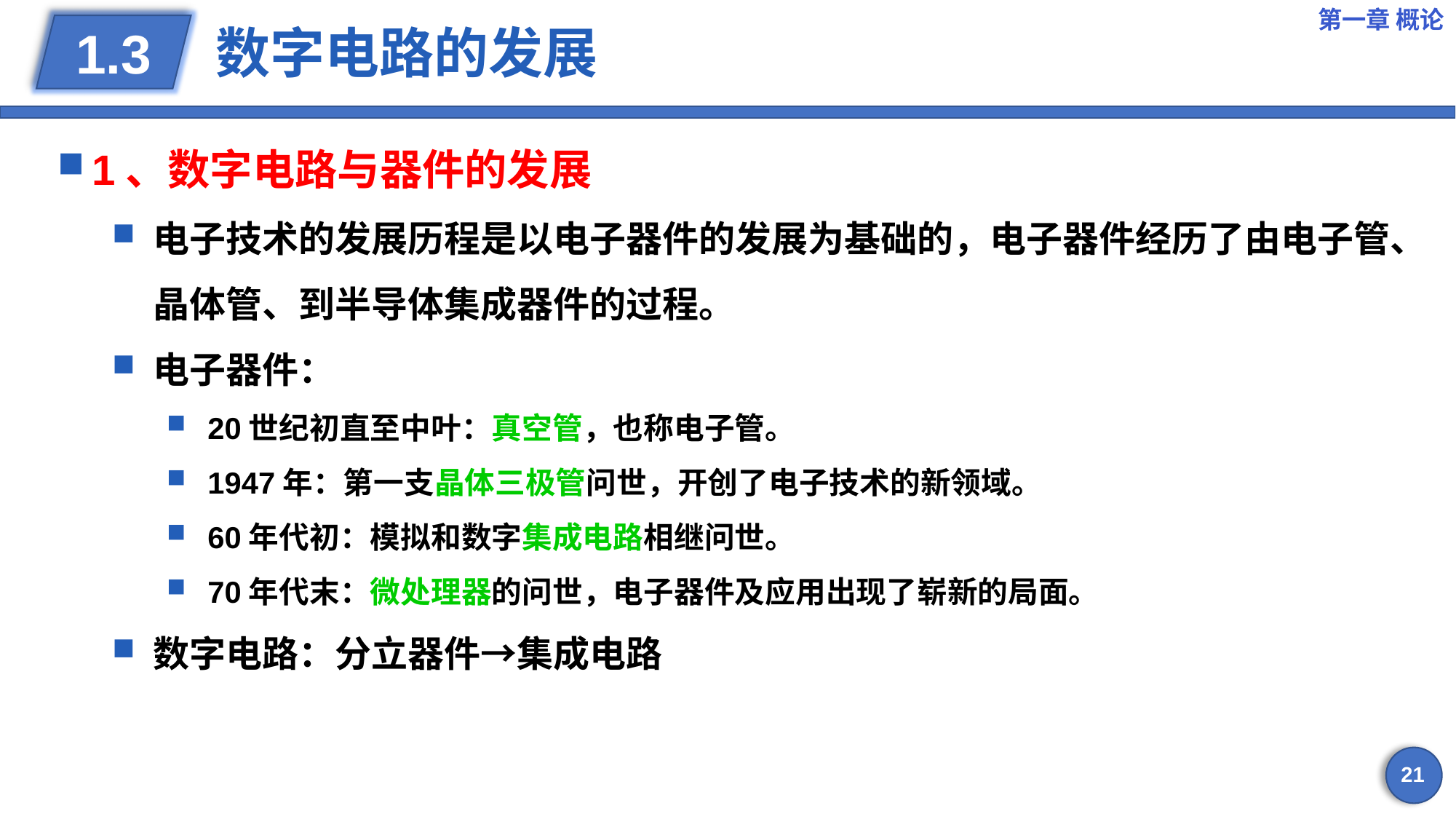

第一章 概论
# 数字电路的发展
1.3
1、数字电路与器件的发展
电子技术的发展历程是以电子器件的发展为基础的，电子器件经历了由电子管、晶体管、到半导体集成器件的过程。
电子器件：
20世纪初直至中叶：真空管，也称电子管。
1947年：第一支晶体三极管问世，开创了电子技术的新领域。
60年代初：模拟和数字集成电路相继问世。
70年代末：微处理器的问世，电子器件及应用出现了崭新的局面。
数字电路：分立器件→集成电路
21